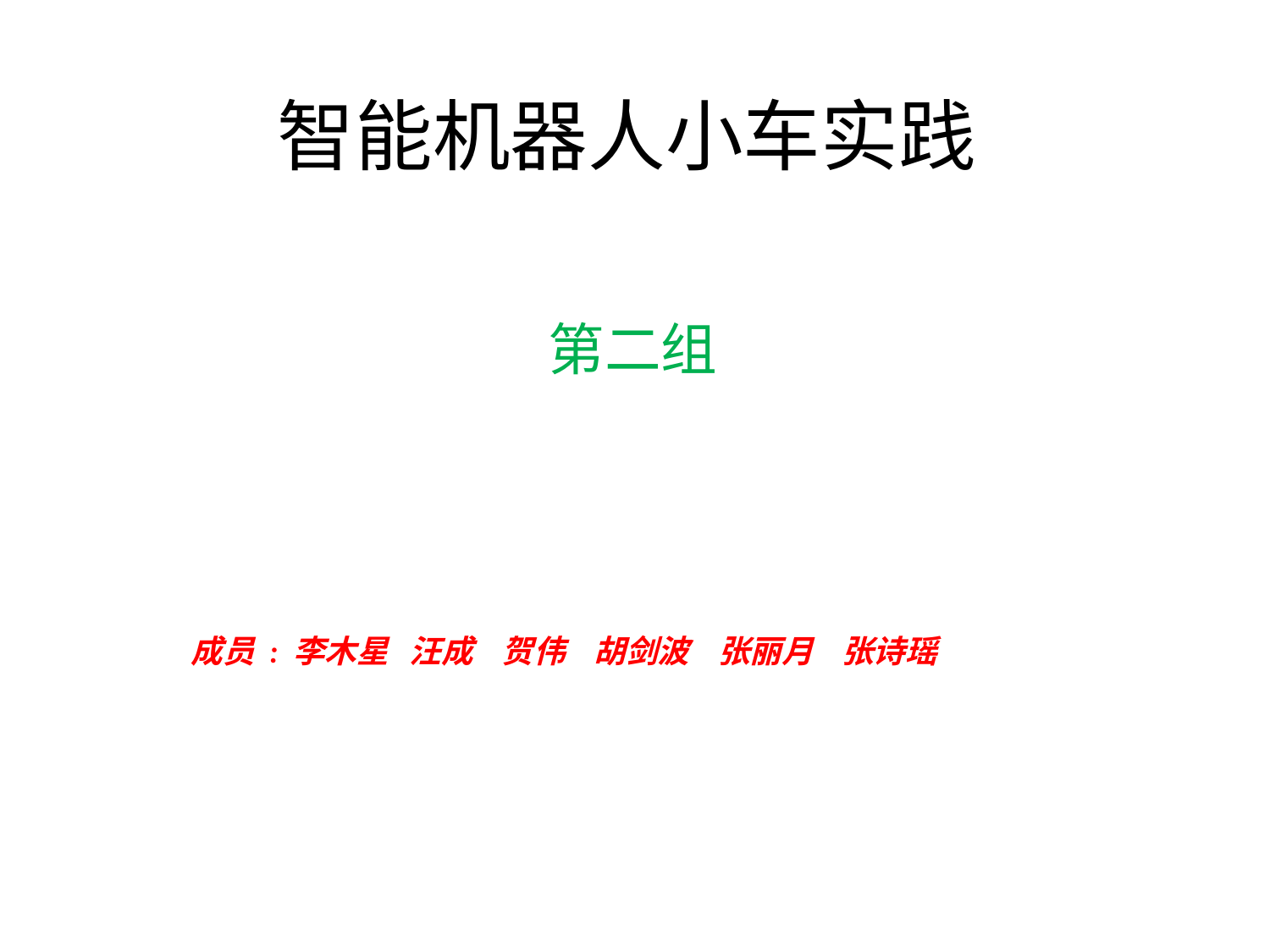

# 智能机器人小车实践
第二组
成员 : 李木星   汪成    贺伟    胡剑波    张丽月    张诗瑶